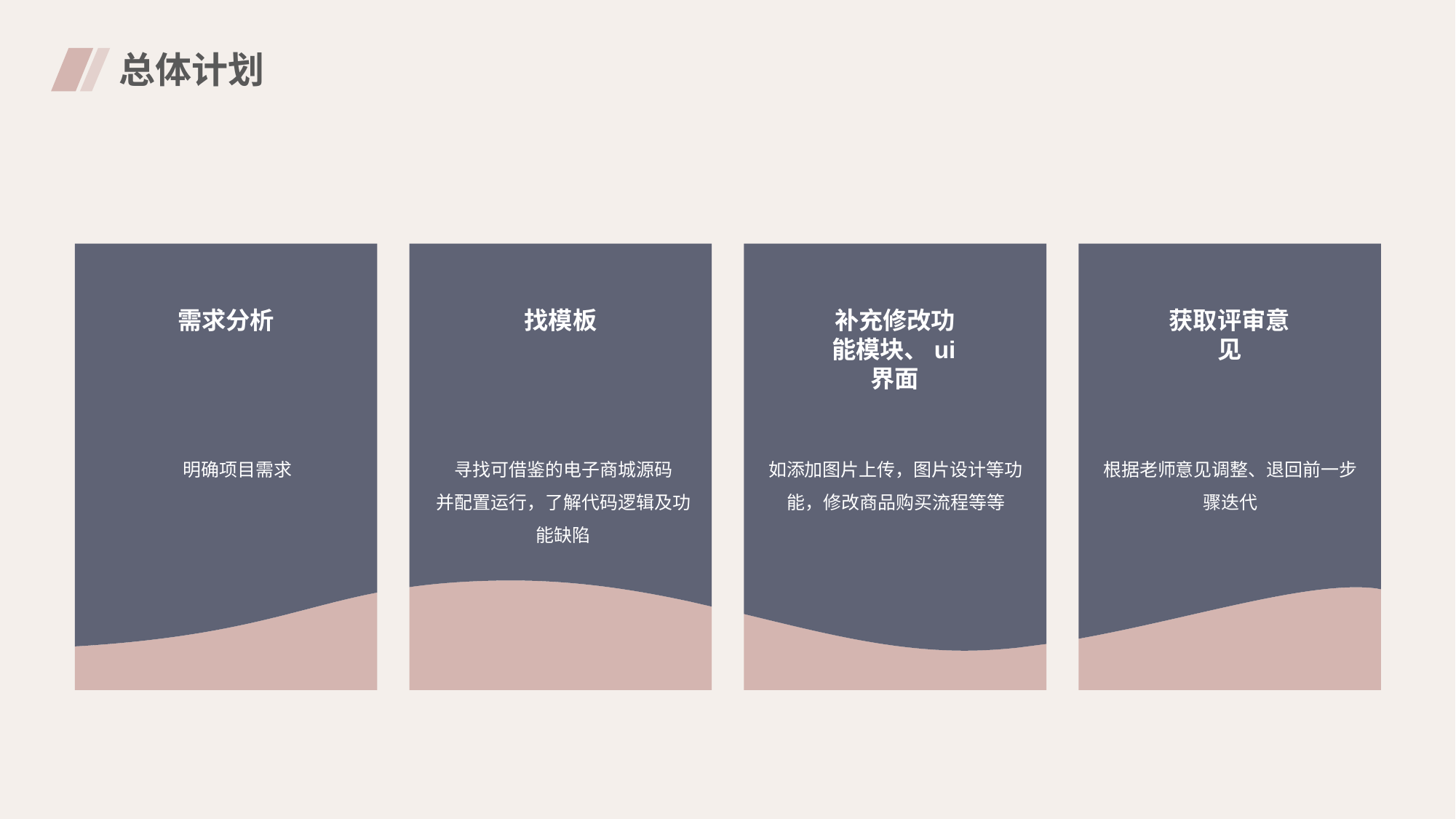

总体计划

获取评审意见
需求分析
找模板
补充修改功能模块、ui界面
明确项目需求
寻找可借鉴的电子商城源码
并配置运行，了解代码逻辑及功能缺陷
如添加图片上传，图片设计等功能，修改商品购买流程等等
根据老师意见调整、退回前一步骤迭代